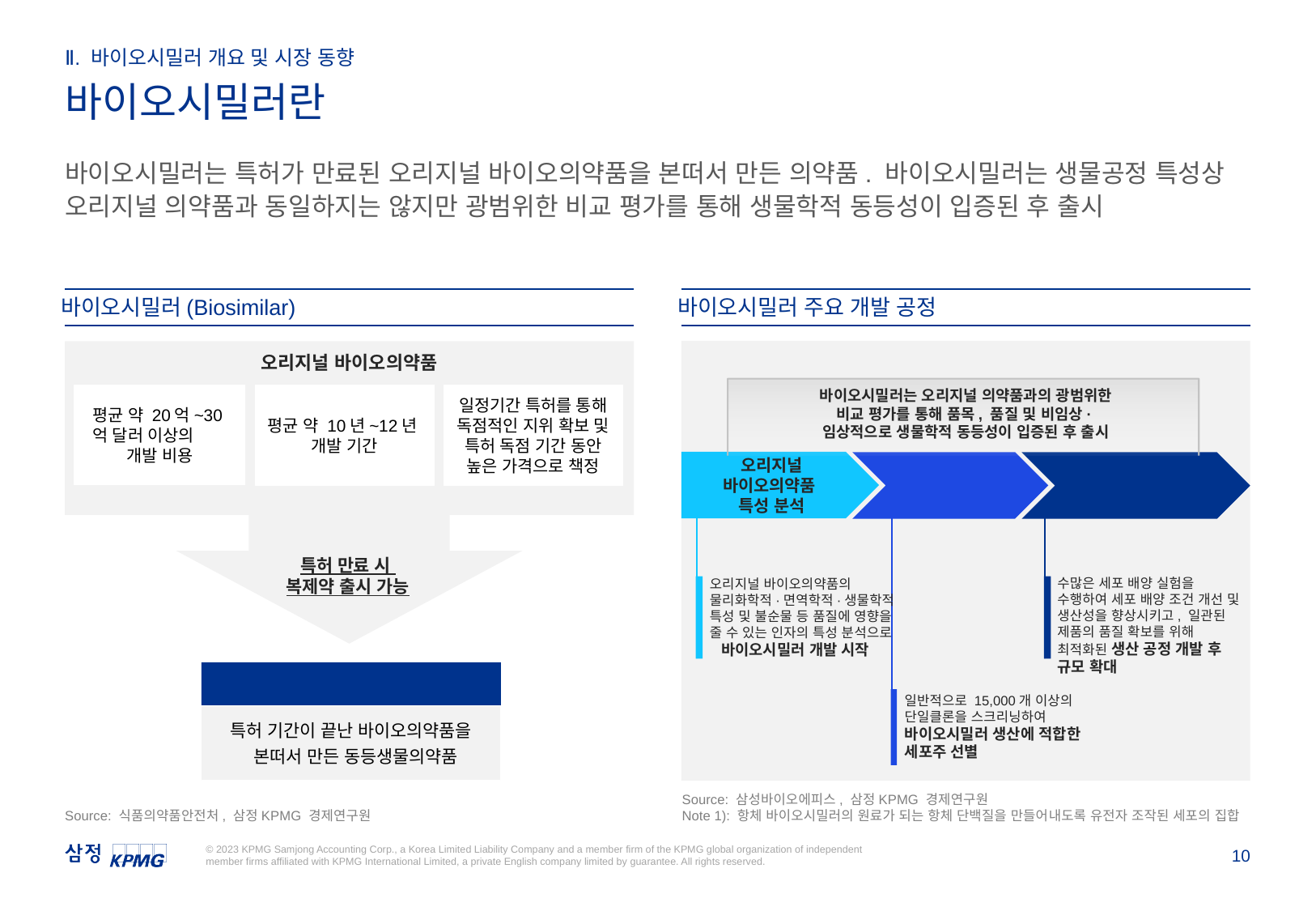

Ⅱ. 바이오시밀러 개요 및 시장 동향
바이오시밀러란
바이오시밀러는 특허가 만료된 오리지널 바이오의약품을 본떠서 만든 의약품. 바이오시밀러는 생물공정 특성상 오리지널 의약품과 동일하지는 않지만 광범위한 비교 평가를 통해 생물학적 동등성이 입증된 후 출시
바이오시밀러(Biosimilar)
바이오시밀러 주요 개발 공정

오리지널 바이오의약품

바이오시밀러는 오리지널 의약품과의 광범위한 비교 평가를 통해 품목, 품질 및 비임상·임상적으로 생물학적 동등성이 입증된 후 출시
오리지널 바이오의약품
특성 분석
세포주1) 개발
생산 공정 개발 및 생산 규모 확대
오리지널 바이오의약품의 물리화학적·면역학적·생물학적 특성 및 불순물 등 품질에 영향을 줄 수 있는 인자의 특성 분석으로     바이오시밀러 개발 시작
일반적으로 15,000개 이상의 단일클론을 스크리닝하여 바이오시밀러 생산에 적합한 세포주 선별
수많은 세포 배양 실험을 수행하여 세포 배양 조건 개선 및 생산성을 향상시키고, 일관된 제품의 품질 확보를 위해 최적화된 생산 공정 개발 후 규모 확대
평균 약 20억~30억 달러 이상의        개발 비용
평균 약 10년~12년  개발 기간
일정기간 특허를 통해 독점적인 지위 확보 및 특허 독점 기간 동안 높은 가격으로 책정

특허 만료 시
복제약 출시 가능

바이오시밀러

특허 기간이 끝난 바이오의약품을
 본떠서 만든 동등생물의약품

Source: 삼성바이오에피스, 삼정KPMG 경제연구원
Note 1): 항체 바이오시밀러의 원료가 되는 항체 단백질을 만들어내도록 유전자 조작된 세포의 집합
Source: 식품의약품안전처, 삼정KPMG 경제연구원